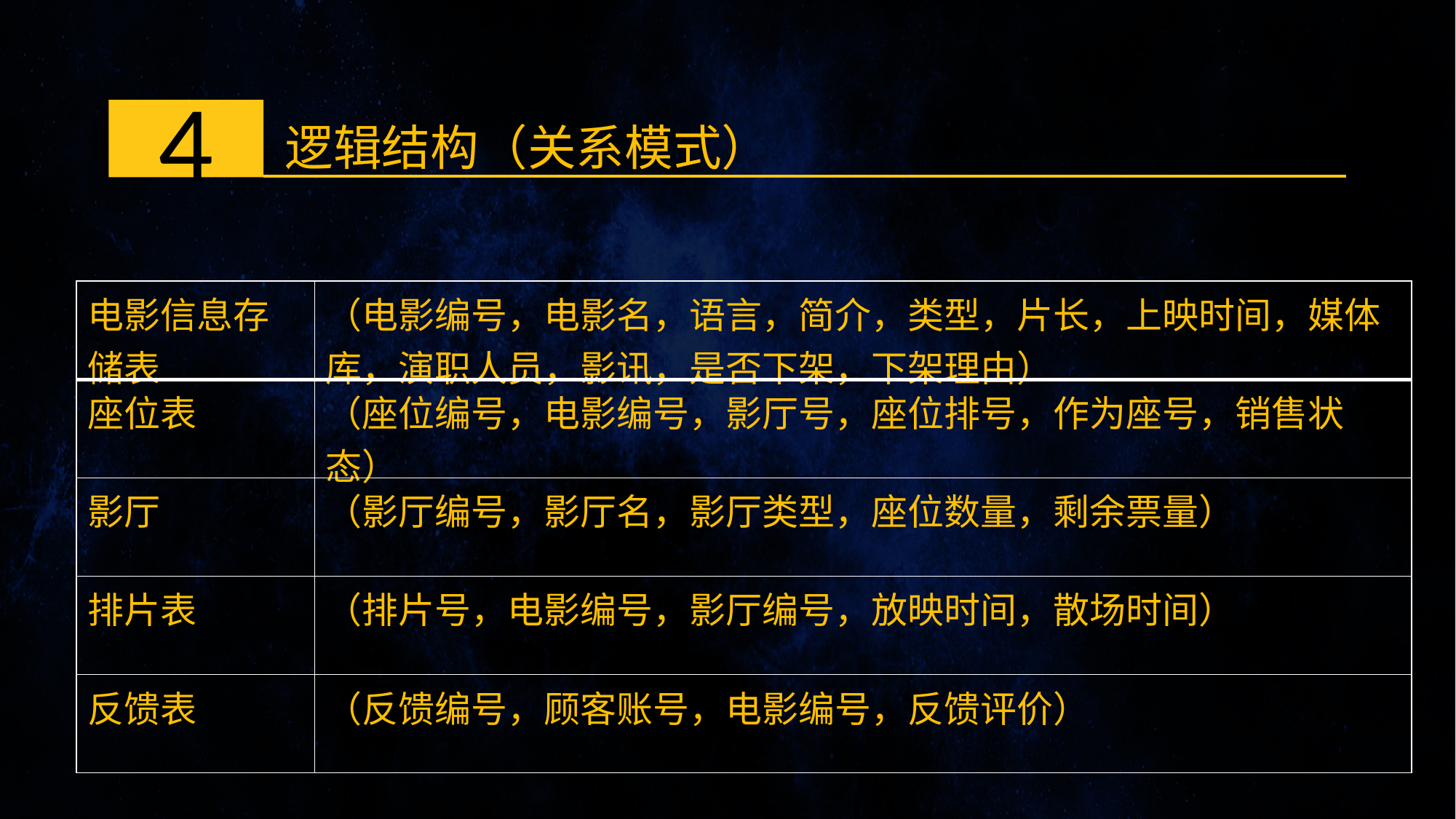

4
逻辑结构（关系模式）
| 电影信息存储表 | （电影编号，电影名，语言，简介，类型，片长，上映时间，媒体库，演职人员，影讯，是否下架，下架理由） |
| --- | --- |
| 座位表 | （座位编号，电影编号，影厅号，座位排号，作为座号，销售状态） |
| 影厅 | （影厅编号，影厅名，影厅类型，座位数量，剩余票量） |
| 排片表 | （排片号，电影编号，影厅编号，放映时间，散场时间） |
| 反馈表 | （反馈编号，顾客账号，电影编号，反馈评价） |